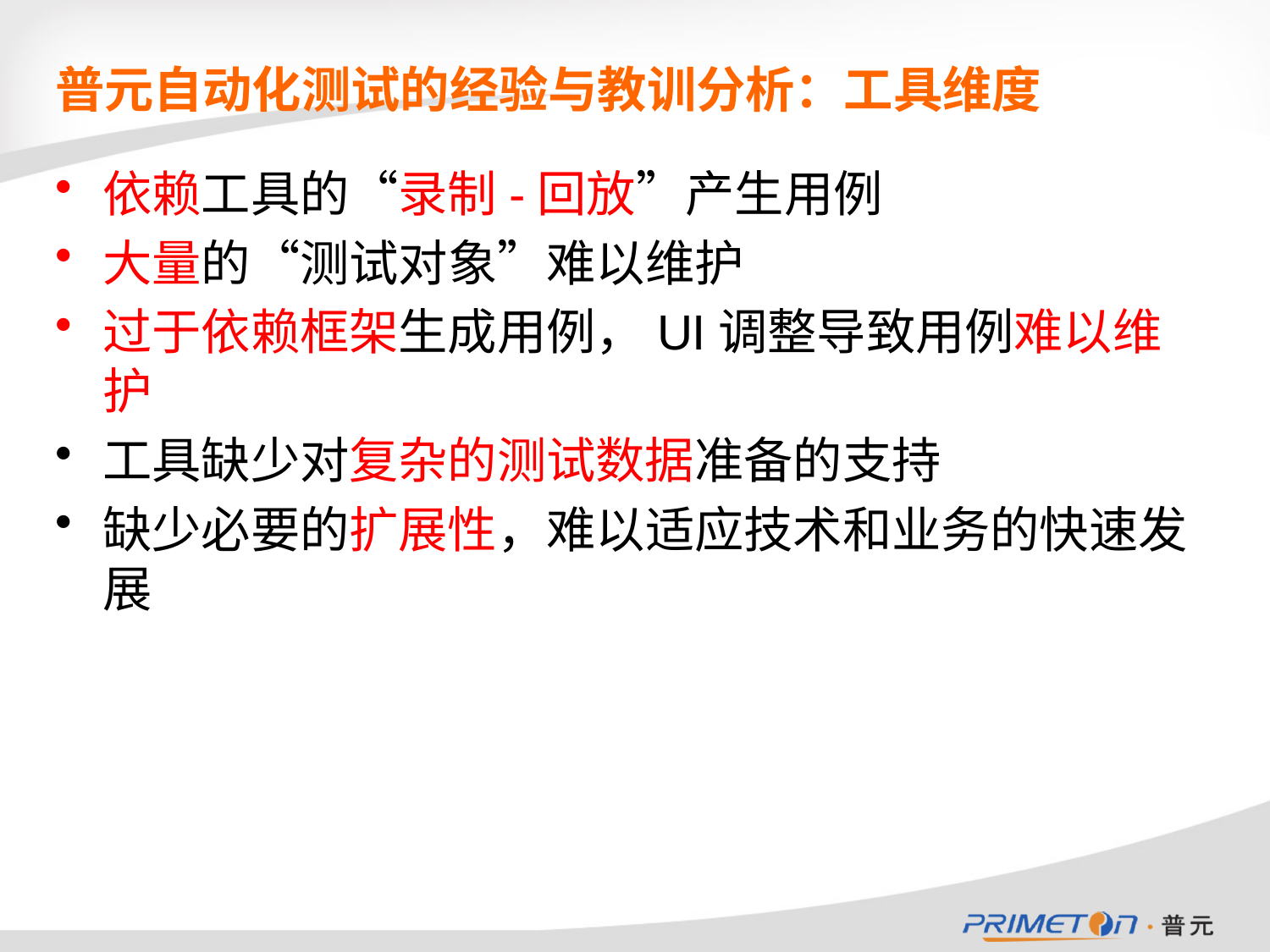

# 普元自动化测试的经验与教训分析：工具维度
依赖工具的“录制-回放”产生用例
大量的“测试对象”难以维护
过于依赖框架生成用例，UI调整导致用例难以维护
工具缺少对复杂的测试数据准备的支持
缺少必要的扩展性，难以适应技术和业务的快速发展